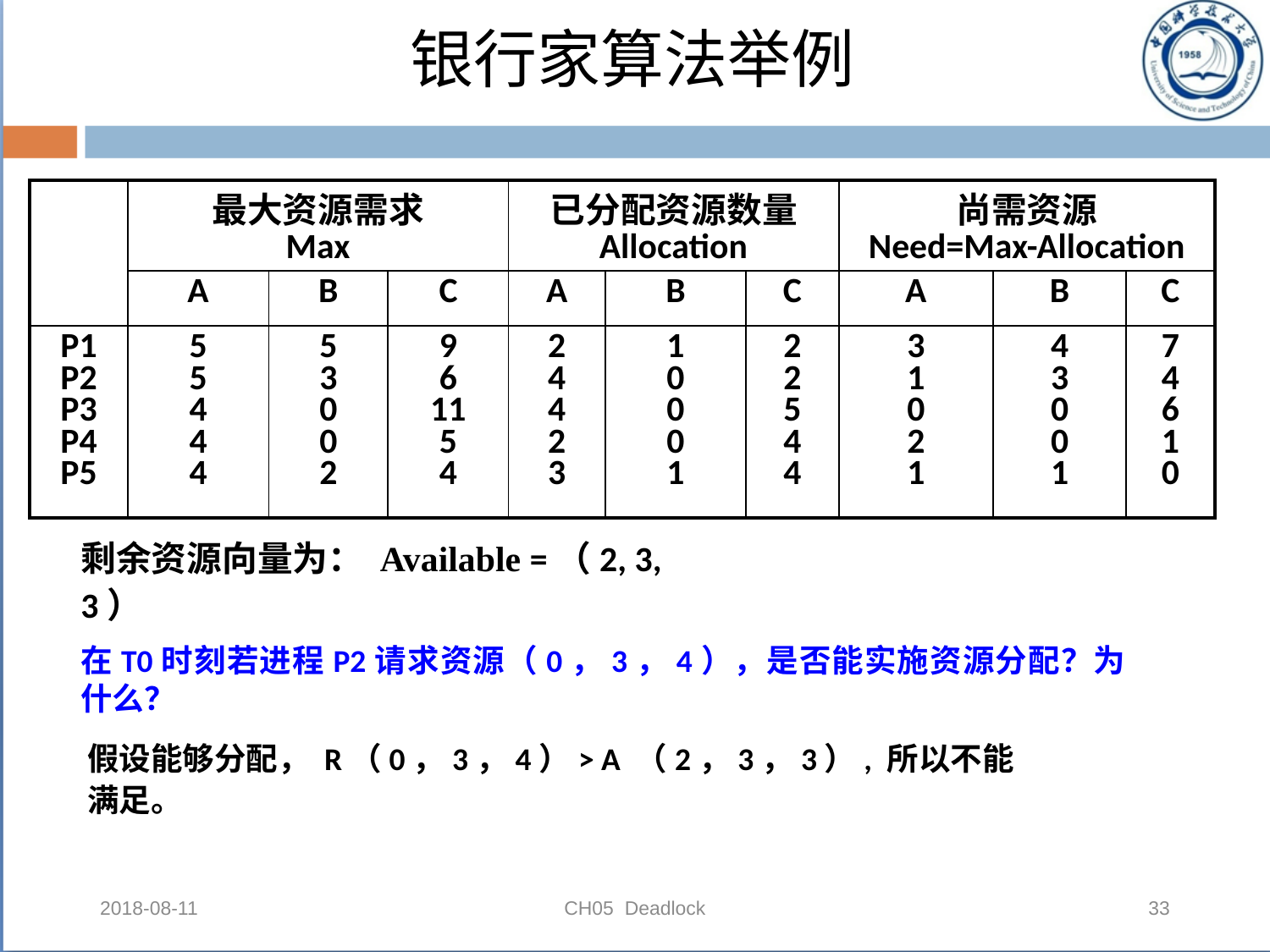

# 银行家算法举例
|  | 最大资源需求 Max |  |  | 已分配资源数量 Allocation |  |  | 尚需资源 Need=Max-Allocation |  |  |
| --- | --- | --- | --- | --- | --- | --- | --- | --- | --- |
|  | A | B | C | A | B | C | A | B | C |
| P1 P2 P3 P4 P5 | 5 5 4 4 4 | 5 3 0 0 2 | 9 6 11 5 4 | 2 4 4 2 3 | 1 0 0 0 1 | 2 2 5 4 4 | 3 1 0 2 1 | 4 3 0 0 1 | 7 4 6 1 0 |
剩余资源向量为： Available =（2, 3, 3）
在T0时刻若进程P2请求资源（0，3，4），是否能实施资源分配？为什么？
假设能够分配， R（0，3，4）> A （2，3，3）, 所以不能满足。
2018-08-11
CH05  Deadlock
33